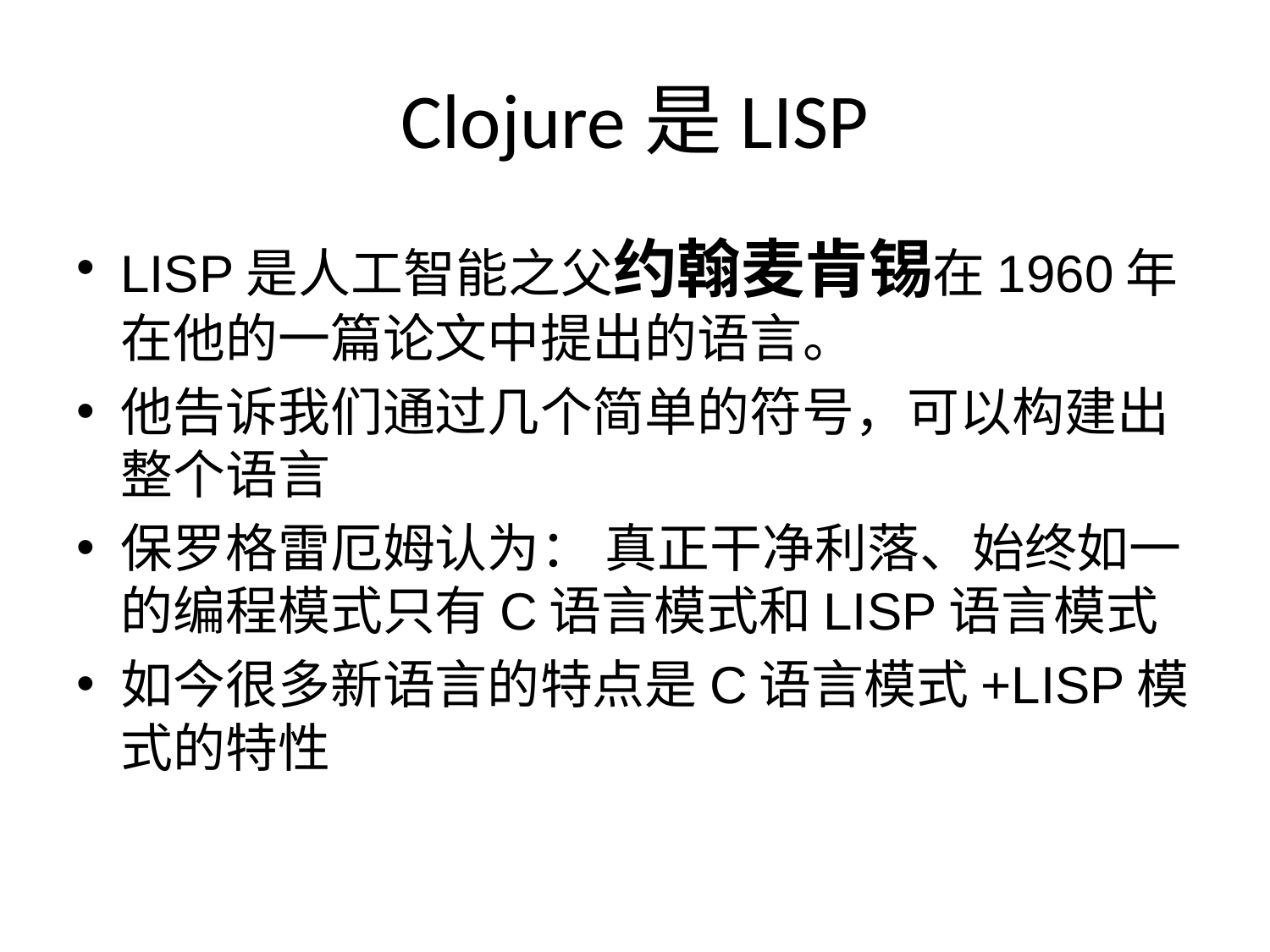

# Clojure是LISP
LISP是人工智能之父约翰麦肯锡在1960年在他的一篇论文中提出的语言。
他告诉我们通过几个简单的符号，可以构建出整个语言
保罗格雷厄姆认为： 真正干净利落、始终如一的编程模式只有C语言模式和LISP语言模式
如今很多新语言的特点是C语言模式+LISP模式的特性